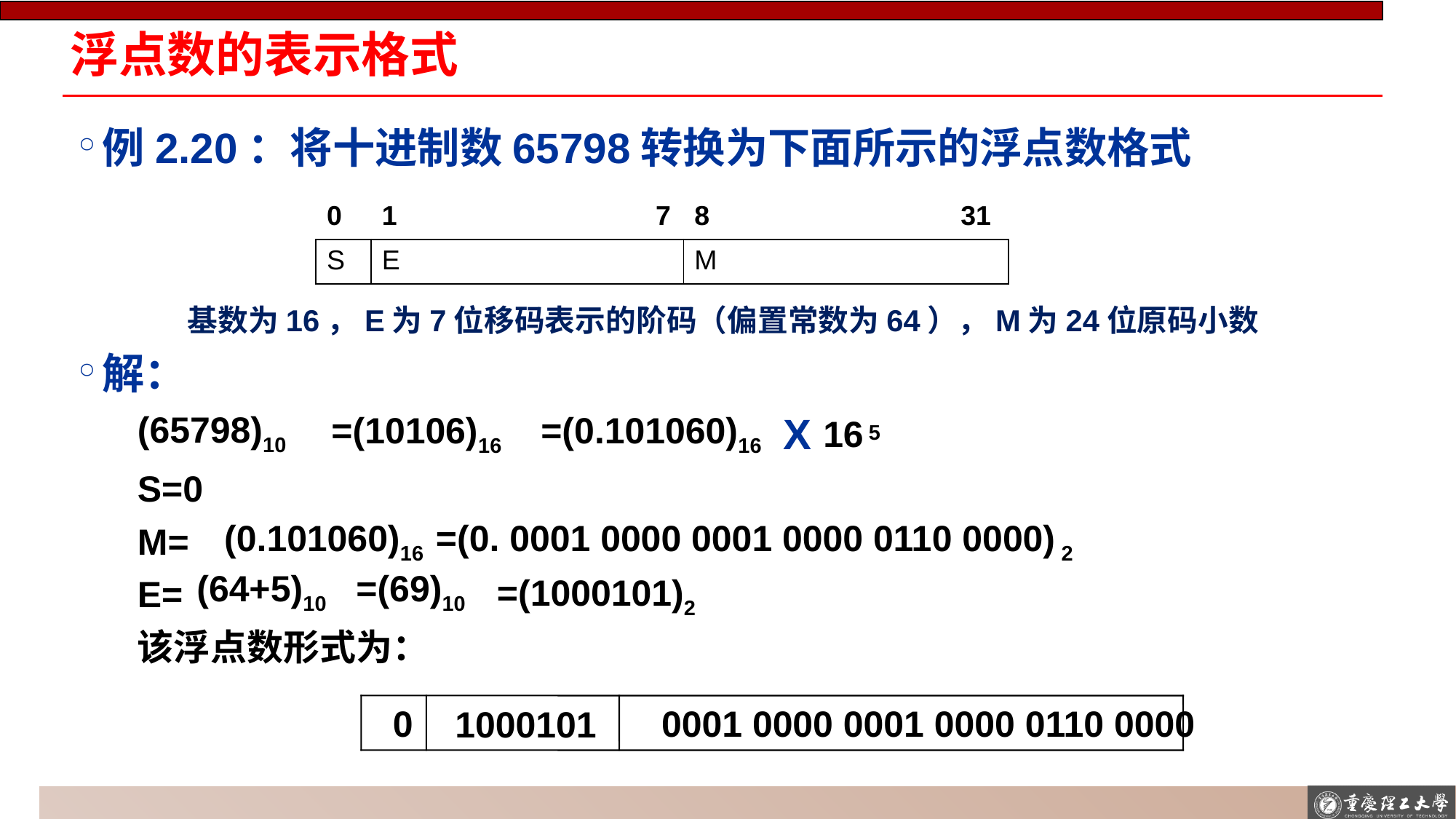

# 浮点数的表示格式
例2.20：将十进制数65798转换为下面所示的浮点数格式

基数为16，E为7位移码表示的阶码（偏置常数为64），M为24位原码小数
解：
(65798)10
S=0
M=
E=
该浮点数形式为：
| 0 | 1 7 | 8 31 |
| --- | --- | --- |
| S | E | M |
=(0.101060)16
X
=(10106)16
16
5
(0.101060)16
=(0. 0001 0000 0001 0000 0110 0000) 2
(64+5)10
=(69)10
=(1000101)2

0001 0000 0001 0000 0110 0000
0
1000101